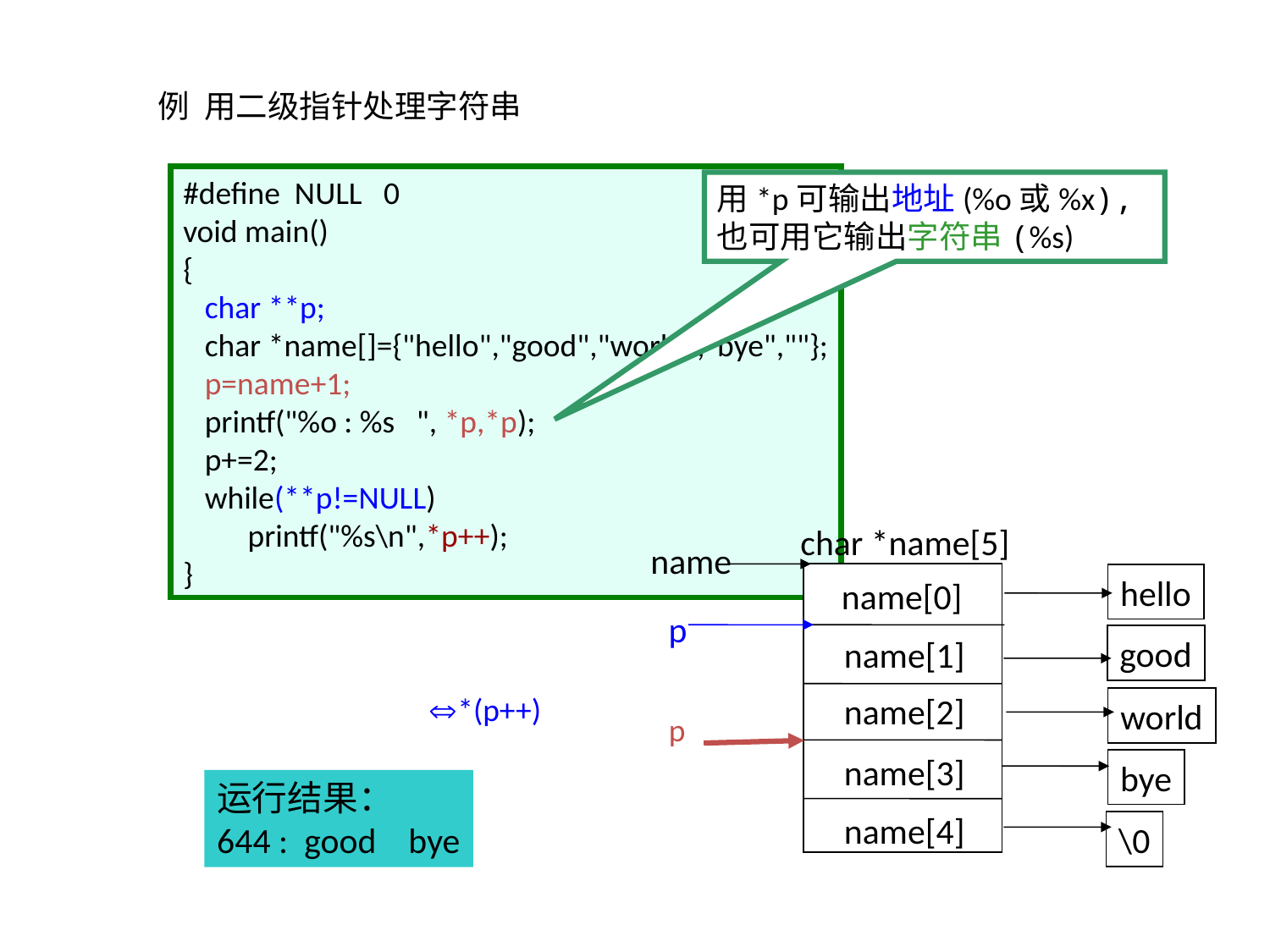

例  用二级指针处理字符串
用*p可输出地址(%o或%x),
也可用它输出字符串(%s)
#define  NULL   0
void main()
{
   char **p;
   char *name[]={"hello","good","world","bye",""};
   p=name+1;
   printf("%o : %s   ", *p,*p);
   p+=2;
   while(**p!=NULL)
         printf("%s\n",*p++);
}
char *name[5]

hello
name[0]

good
name[1]

name[2]

world

name[3]
bye

name[4]
\0

name

p

⇔*(p++)
p

运行结果：
644 :  good    bye